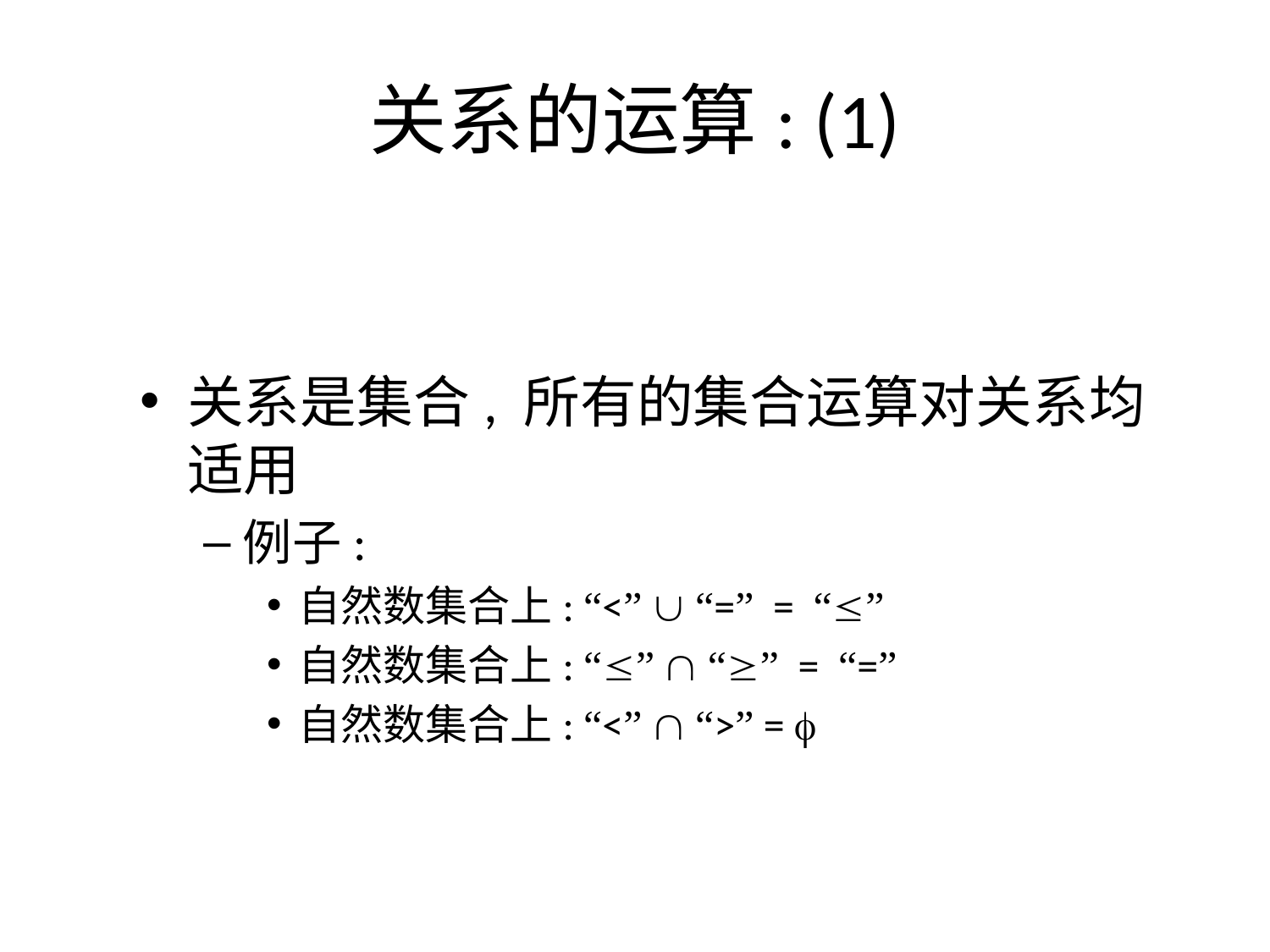

# 关系的运算: (1)
关系是集合, 所有的集合运算对关系均适用
例子:
自然数集合上: “<” ∪ “=”  =  “≤”
自然数集合上: “≤” ∩ “≥”  =  “=”
自然数集合上: “<” ∩ “>” = φ